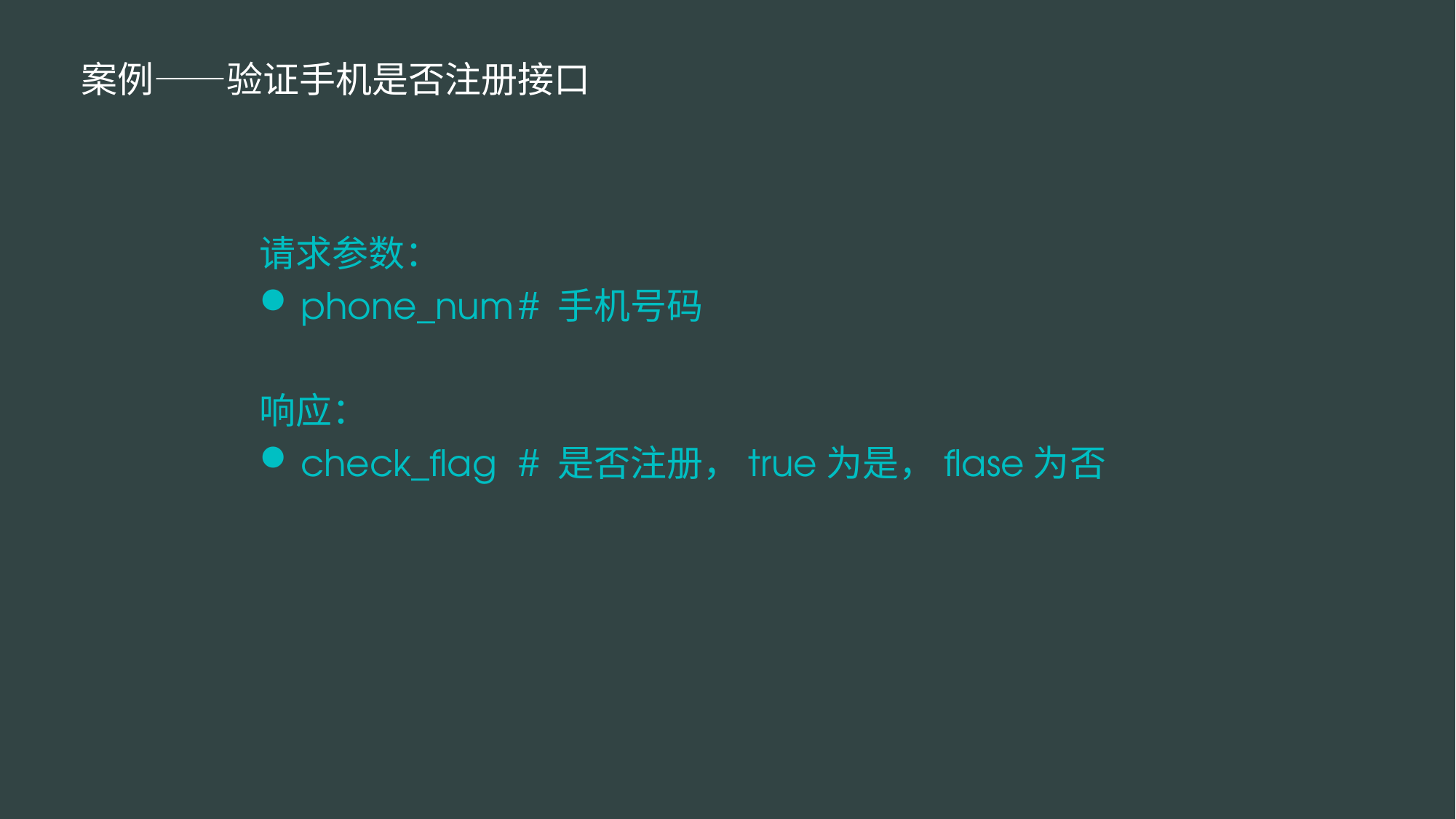

案例——验证手机是否注册接口
请求参数：
phone_num	# 手机号码

响应：
check_flag	# 是否注册，true为是，flase为否